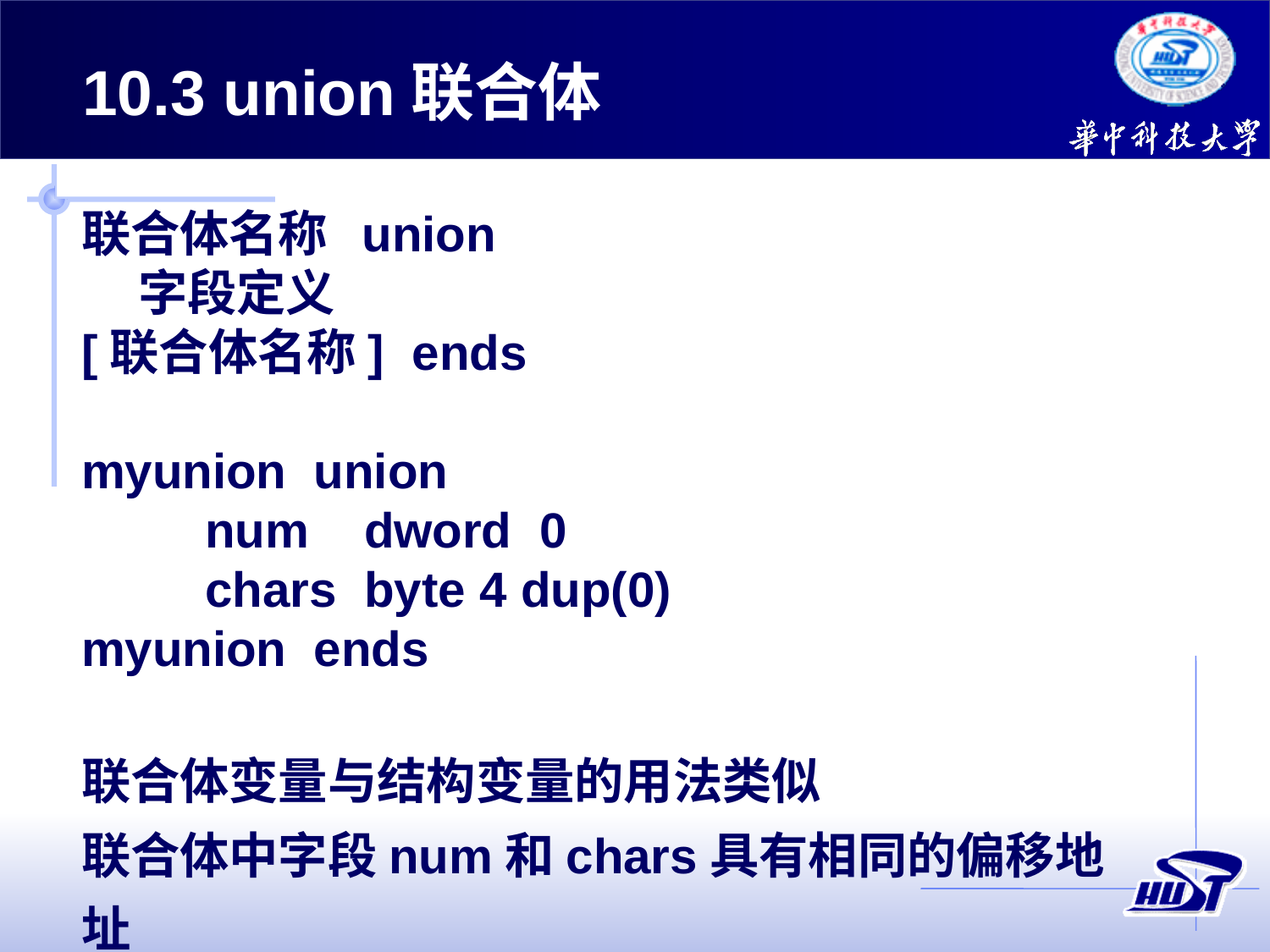

10.3 union联合体
联合体名称  union
    字段定义
[联合体名称]  ends

myunion  union
         num    dword  0
         chars  byte 4 dup(0)
myunion  ends

联合体变量与结构变量的用法类似
联合体中字段num和chars具有相同的偏移地址